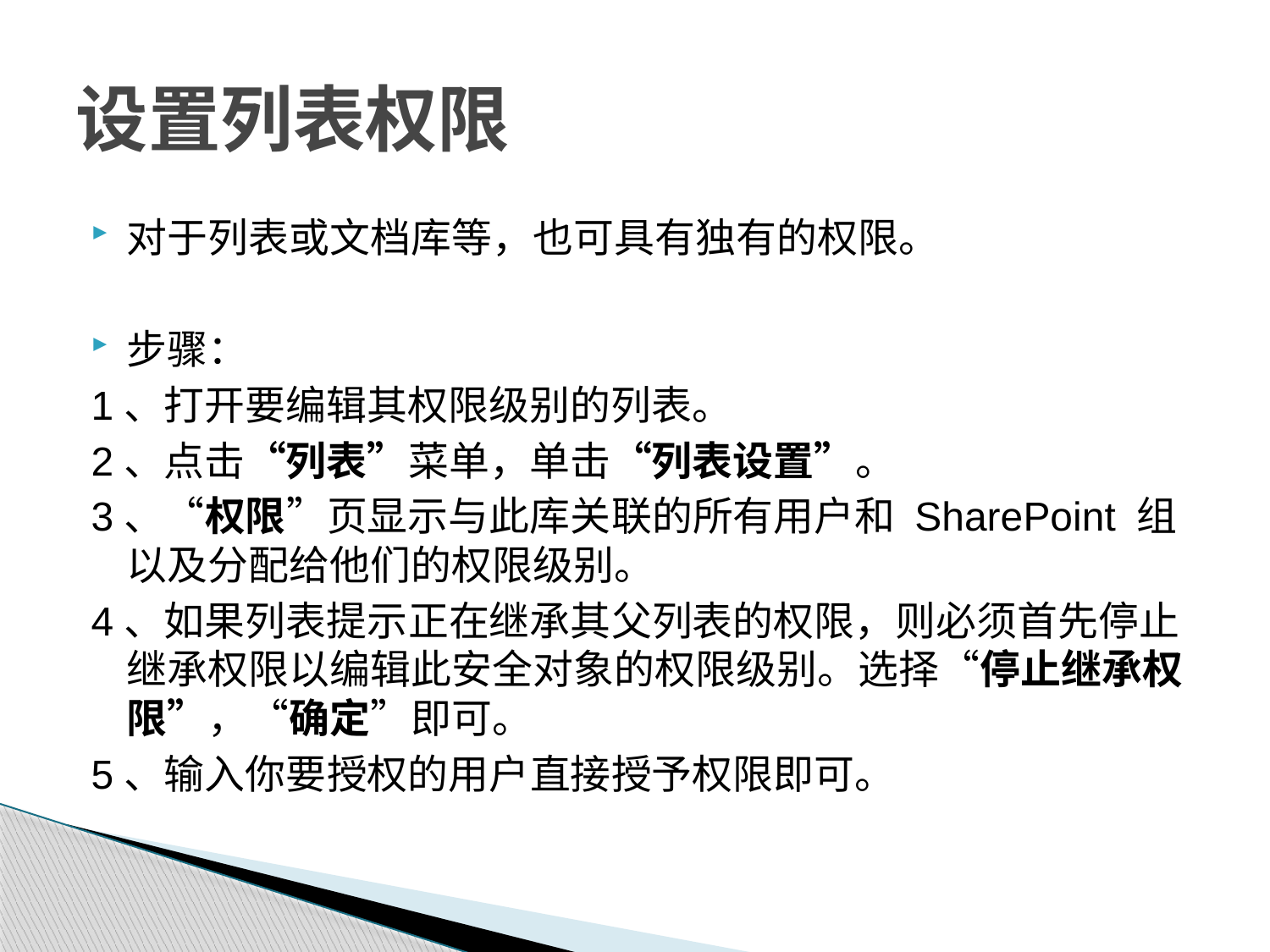

# 设置列表权限
对于列表或文档库等，也可具有独有的权限。

步骤：
1、打开要编辑其权限级别的列表。
2、点击“列表”菜单，单击“列表设置”。
3、“权限”页显示与此库关联的所有用户和 SharePoint 组以及分配给他们的权限级别。
4、如果列表提示正在继承其父列表的权限，则必须首先停止继承权限以编辑此安全对象的权限级别。选择“停止继承权限”，“确定”即可。
5、输入你要授权的用户直接授予权限即可。